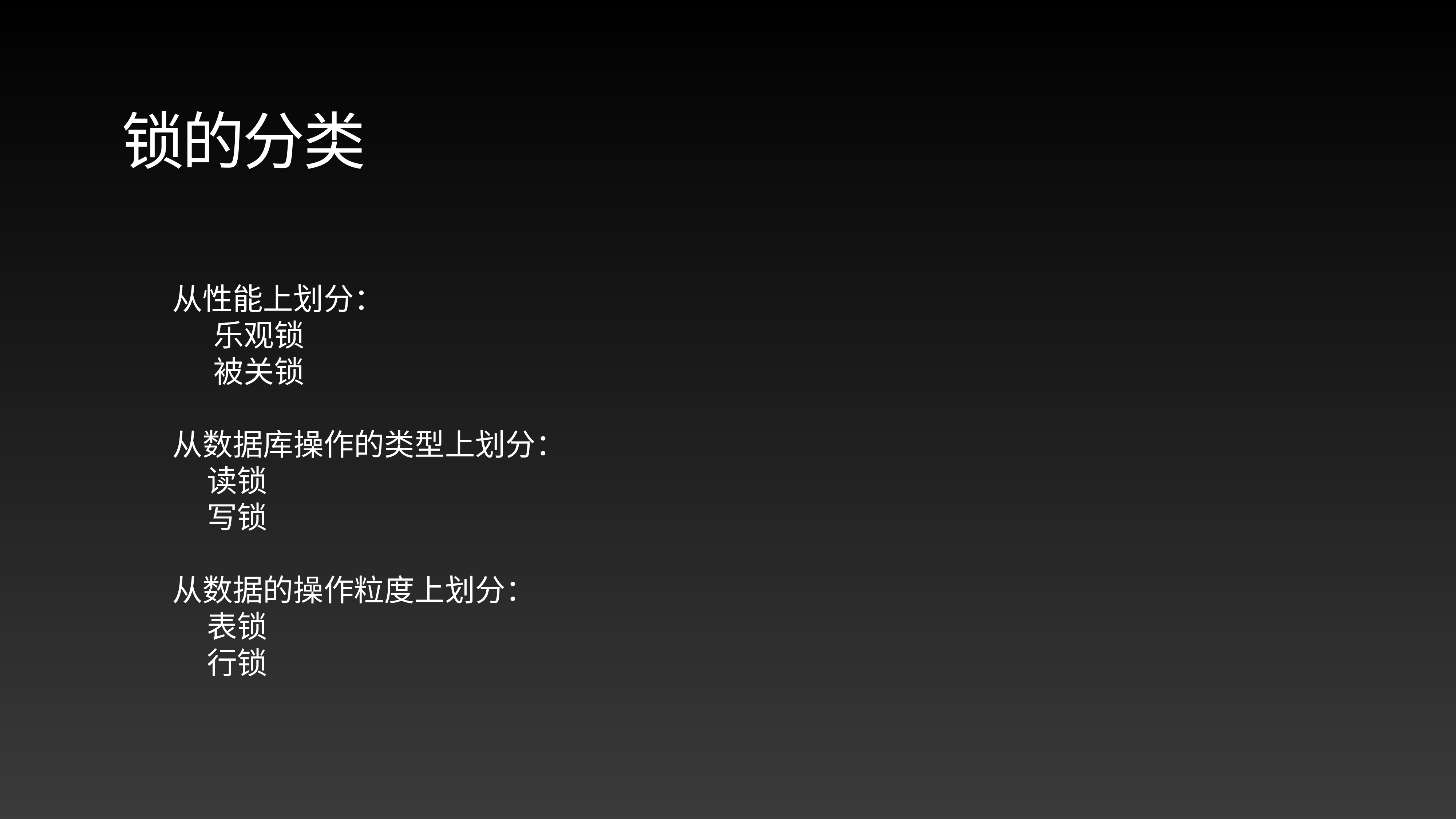

锁的分类

从性能上划分：
     乐观锁
     被关锁

从数据库操作的类型上划分：
    读锁
    写锁

从数据的操作粒度上划分：
    表锁
    行锁